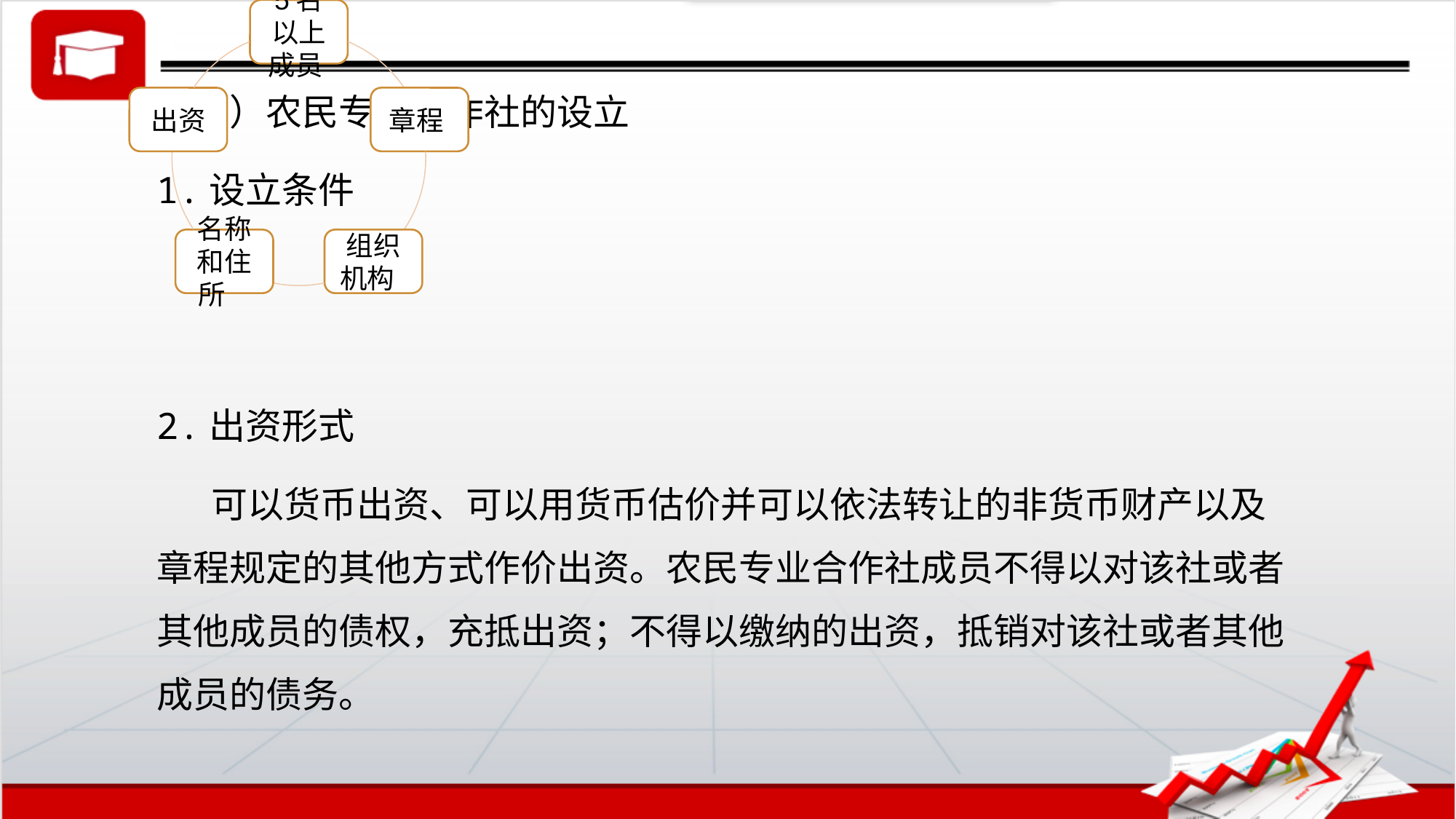

（二）农民专业合作社的设立
1.设立条件

2.出资形式
可以货币出资、可以用货币估价并可以依法转让的非货币财产以及章程规定的其他方式作价出资。农民专业合作社成员不得以对该社或者其他成员的债权，充抵出资；不得以缴纳的出资，抵销对该社或者其他成员的债务。
5名以上成员
章程
组织机构
名称和住所
出资